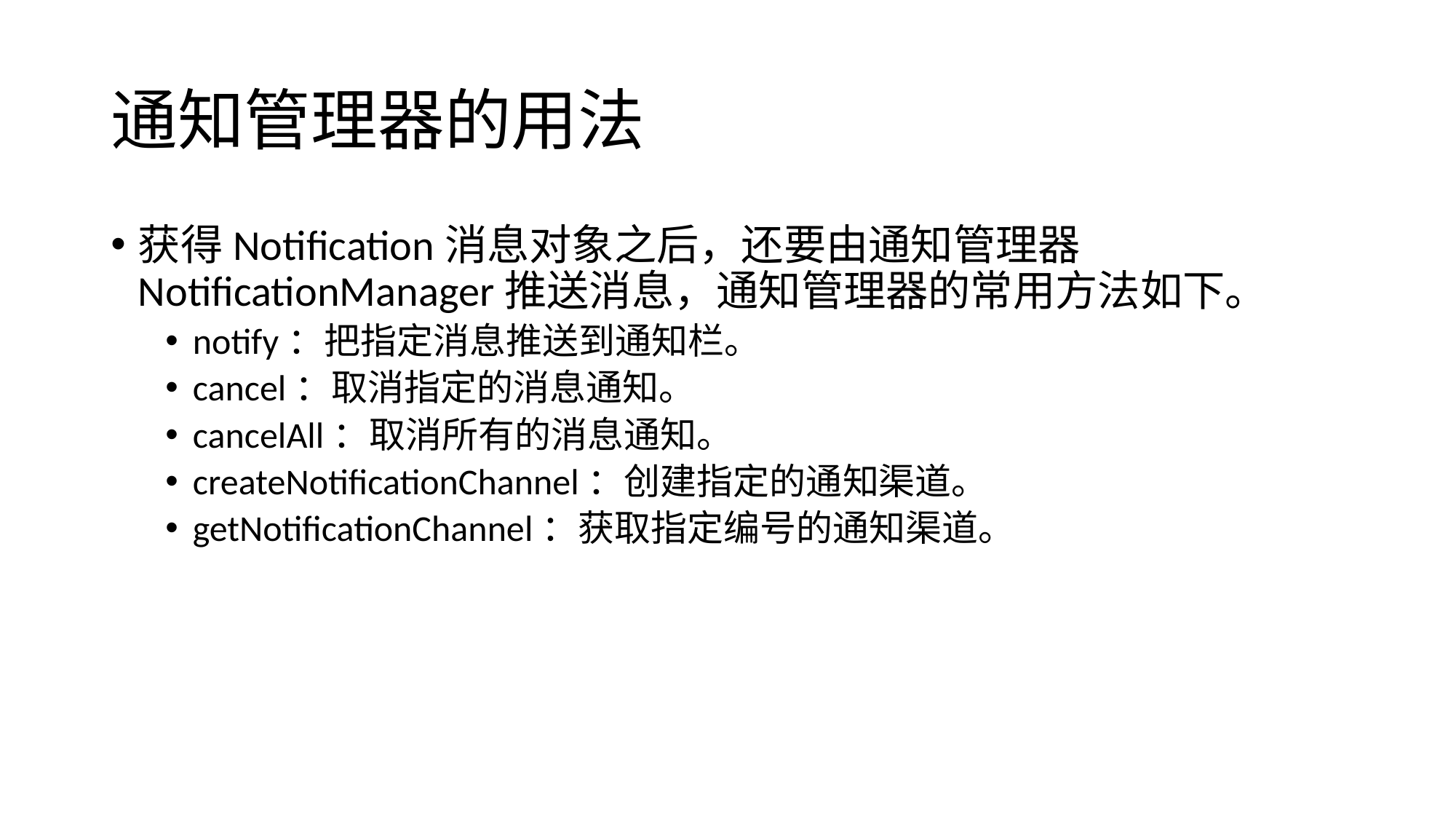

# 通知管理器的用法
获得Notification消息对象之后，还要由通知管理器NotificationManager推送消息，通知管理器的常用方法如下。
notify：把指定消息推送到通知栏。
cancel：取消指定的消息通知。
cancelAll：取消所有的消息通知。
createNotificationChannel：创建指定的通知渠道。
getNotificationChannel：获取指定编号的通知渠道。